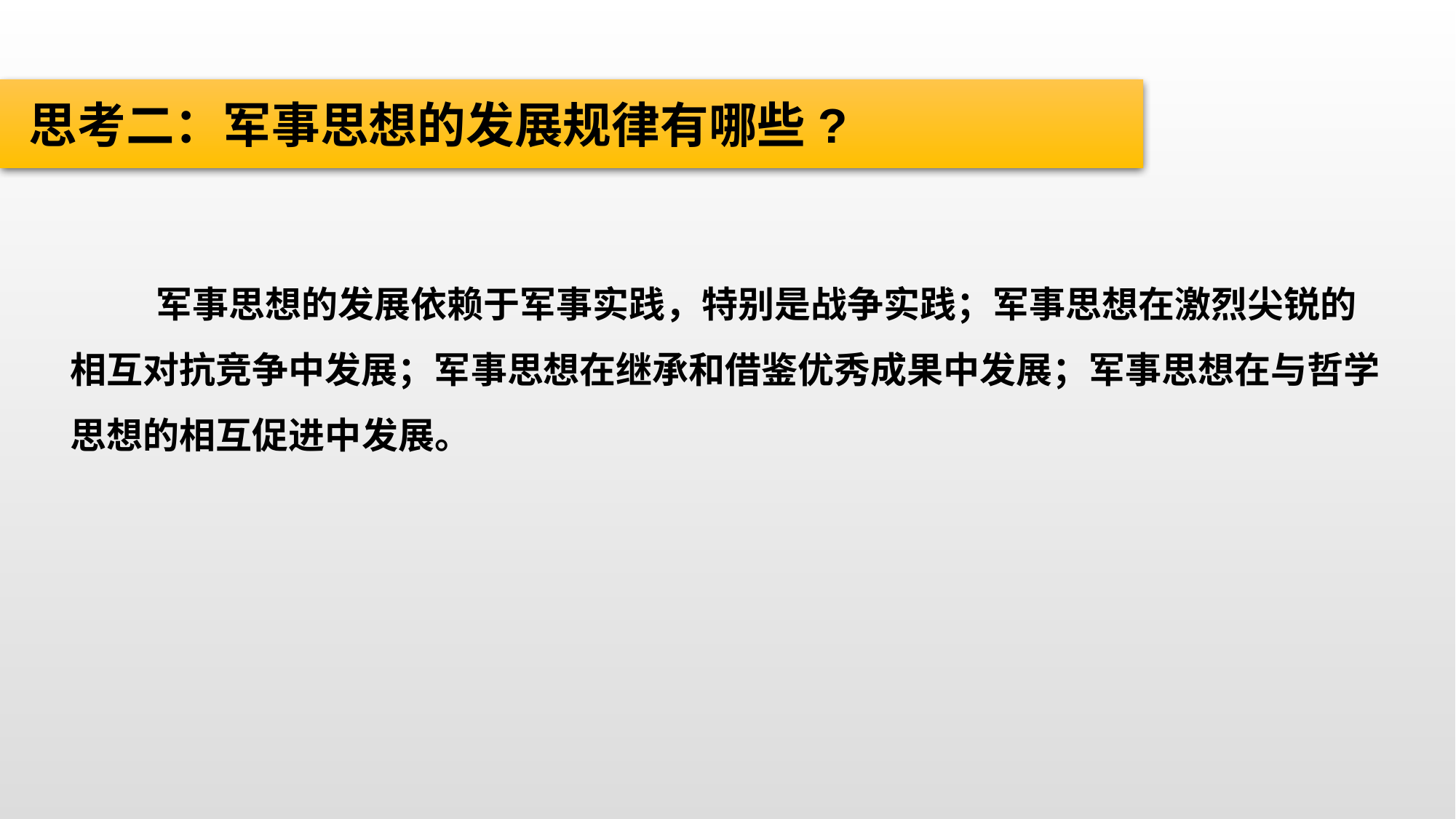

思考二：军事思想的发展规律有哪些?
军事思想的发展依赖于军事实践，特别是战争实践；军事思想在激烈尖锐的相互对抗竞争中发展；军事思想在继承和借鉴优秀成果中发展；军事思想在与哲学思想的相互促进中发展。